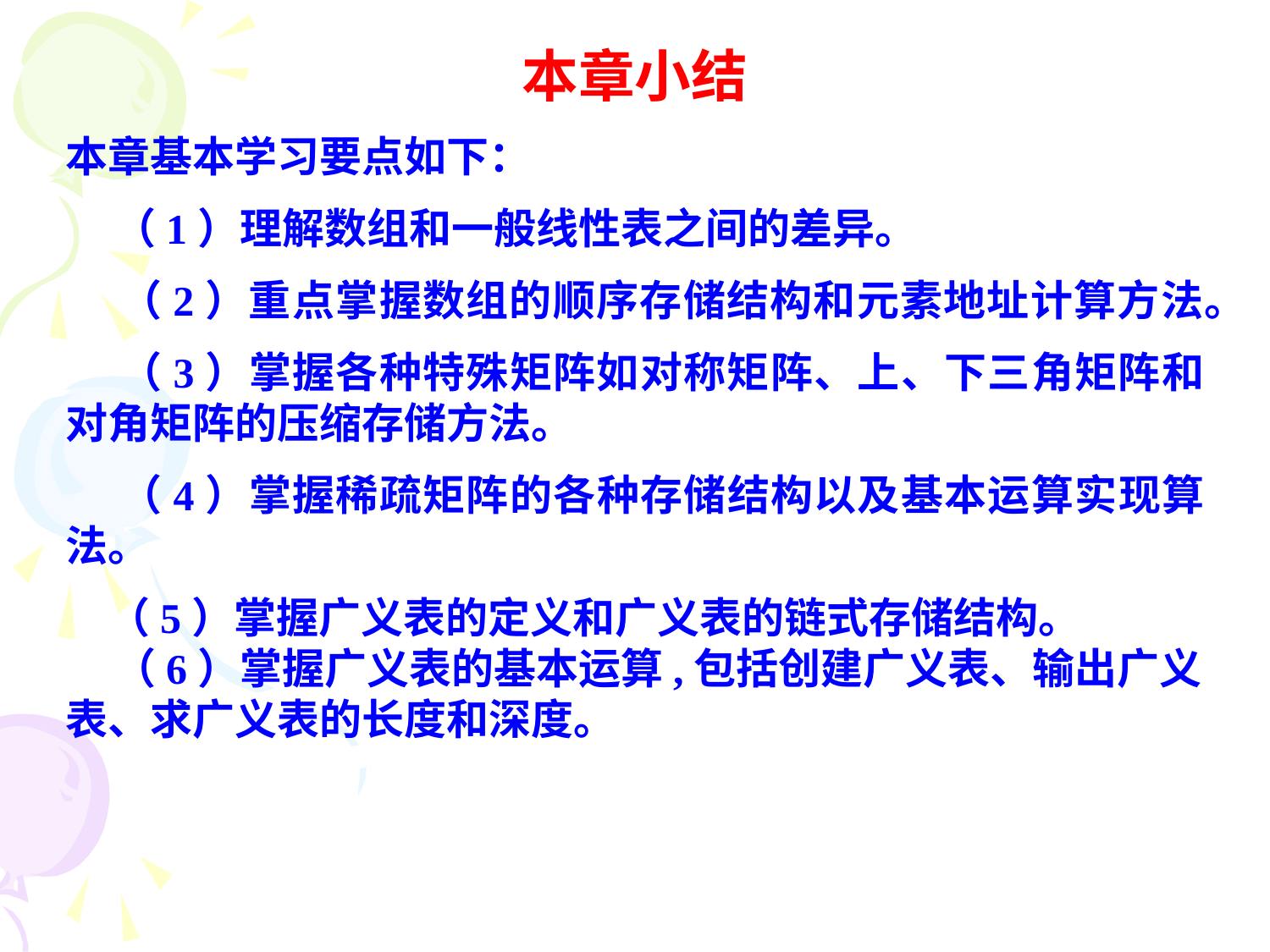

本章小结
本章基本学习要点如下：
    （1）理解数组和一般线性表之间的差异。
    （2）重点掌握数组的顺序存储结构和元素地址计算方法。
    （3）掌握各种特殊矩阵如对称矩阵、上、下三角矩阵和对角矩阵的压缩存储方法。
    （4）掌握稀疏矩阵的各种存储结构以及基本运算实现算法。
　（5）掌握广义表的定义和广义表的链式存储结构。
    （6）掌握广义表的基本运算,包括创建广义表、输出广义表、求广义表的长度和深度。